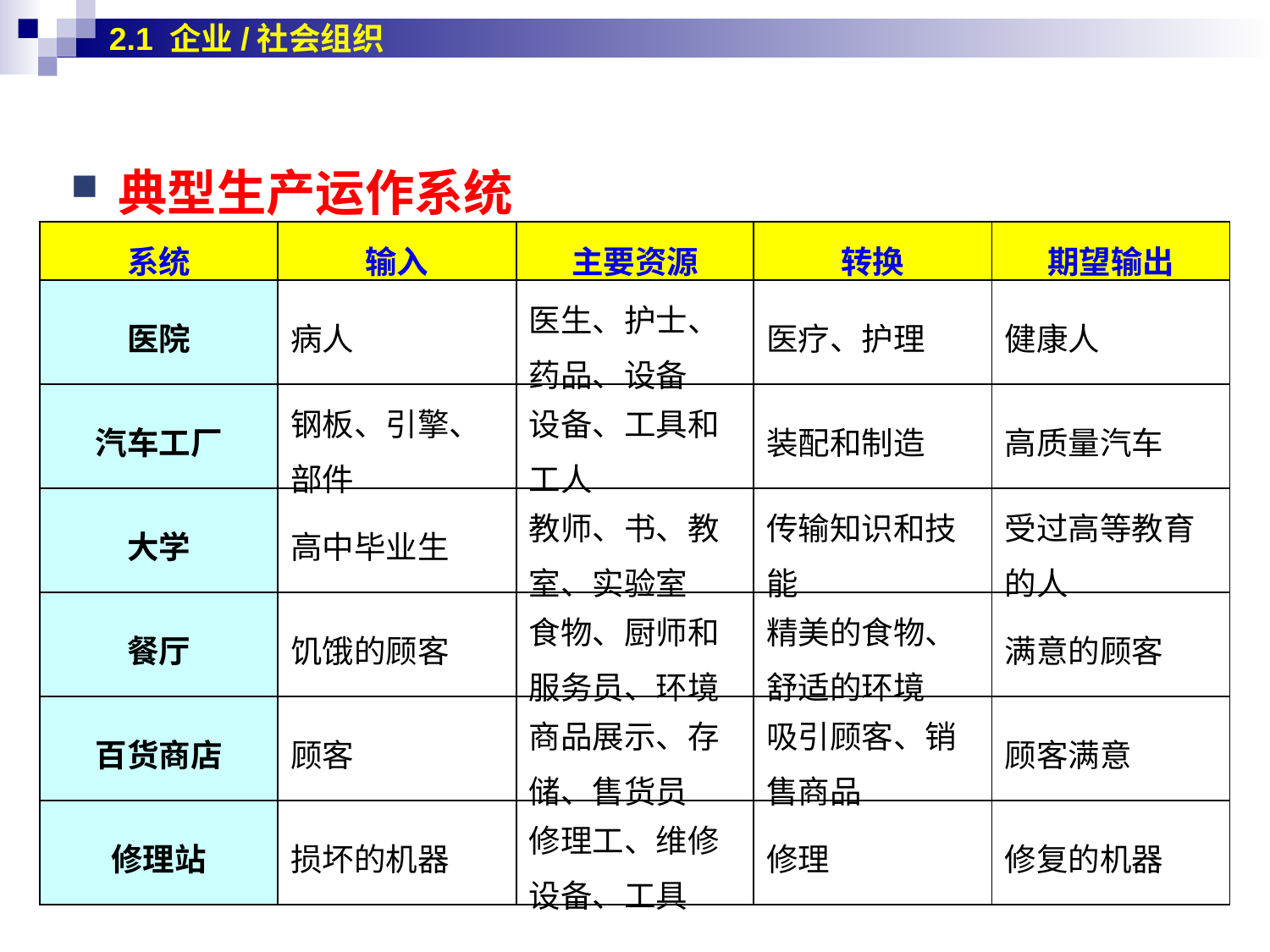

2.1 企业/社会组织
典型生产运作系统
| 系统 | 输入 | 主要资源 | 转换 | 期望输出 |
| --- | --- | --- | --- | --- |
| 医院 | 病人 | 医生、护士、药品、设备 | 医疗、护理 | 健康人 |
| 汽车工厂 | 钢板、引擎、部件 | 设备、工具和工人 | 装配和制造 | 高质量汽车 |
| 大学 | 高中毕业生 | 教师、书、教室、实验室 | 传输知识和技能 | 受过高等教育的人 |
| 餐厅 | 饥饿的顾客 | 食物、厨师和服务员、环境 | 精美的食物、舒适的环境 | 满意的顾客 |
| 百货商店 | 顾客 | 商品展示、存储、售货员 | 吸引顾客、销售商品 | 顾客满意 |
| 修理站 | 损坏的机器 | 修理工、维修设备、工具 | 修理 | 修复的机器 |